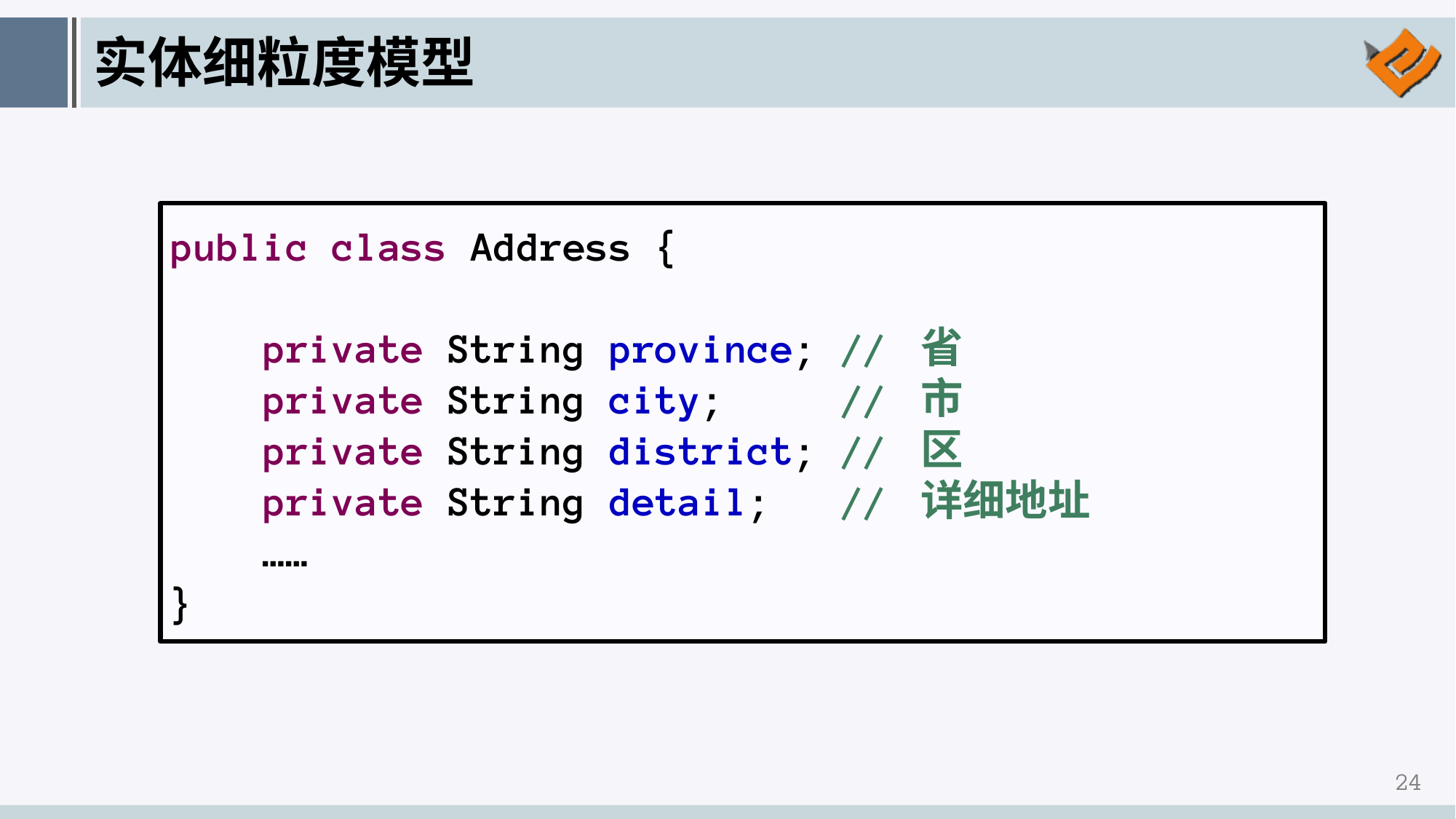

# 实体细粒度模型
public class Address {

    private String province; // 省
    private String city;     // 市
    private String district; // 区
    private String detail;   // 详细地址
    ……
}